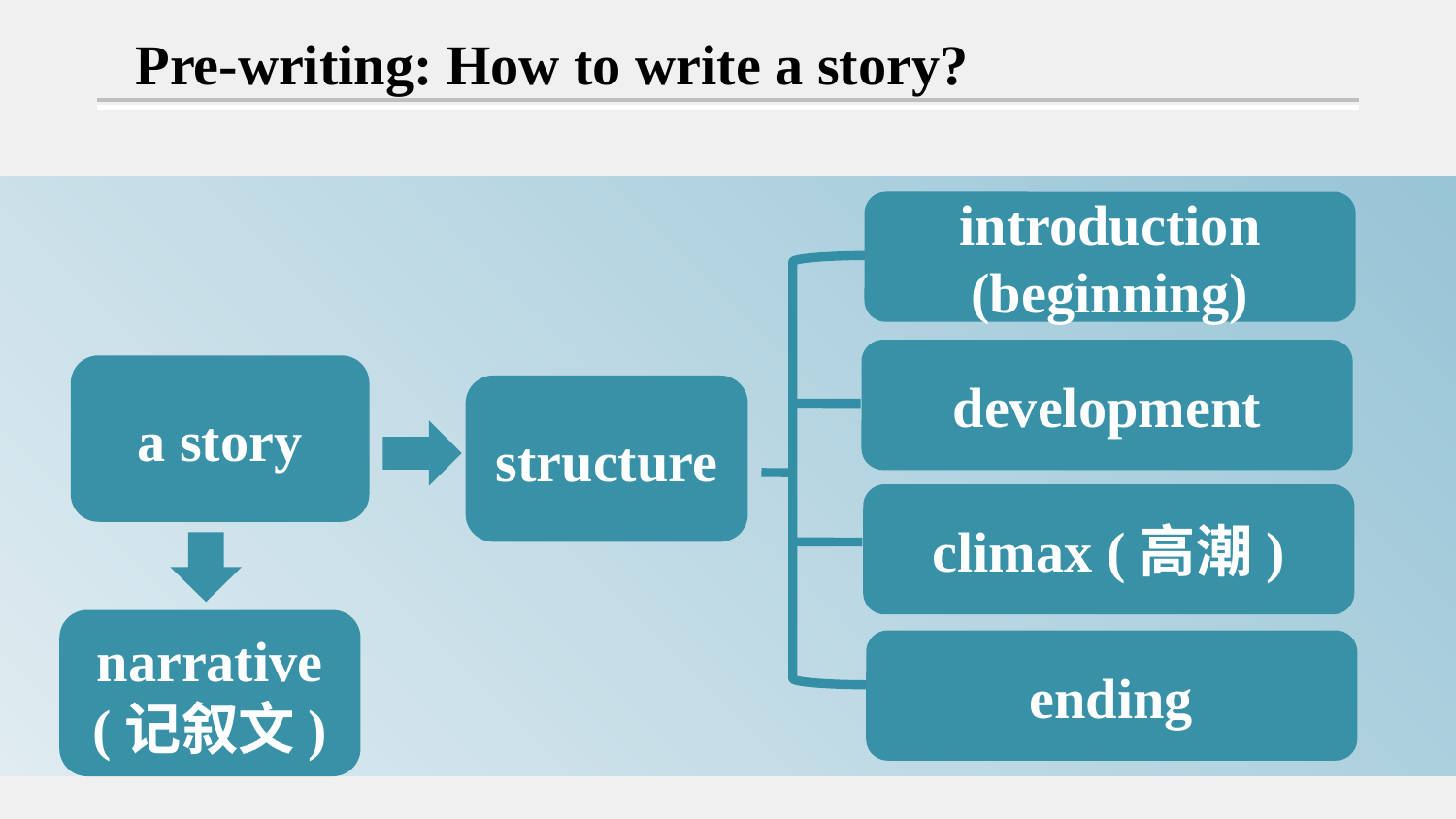

Pre-writing: How to write a story?

introduction
(beginning)

development
climax (高潮)
ending
a story
structure

narrative
(记叙文)